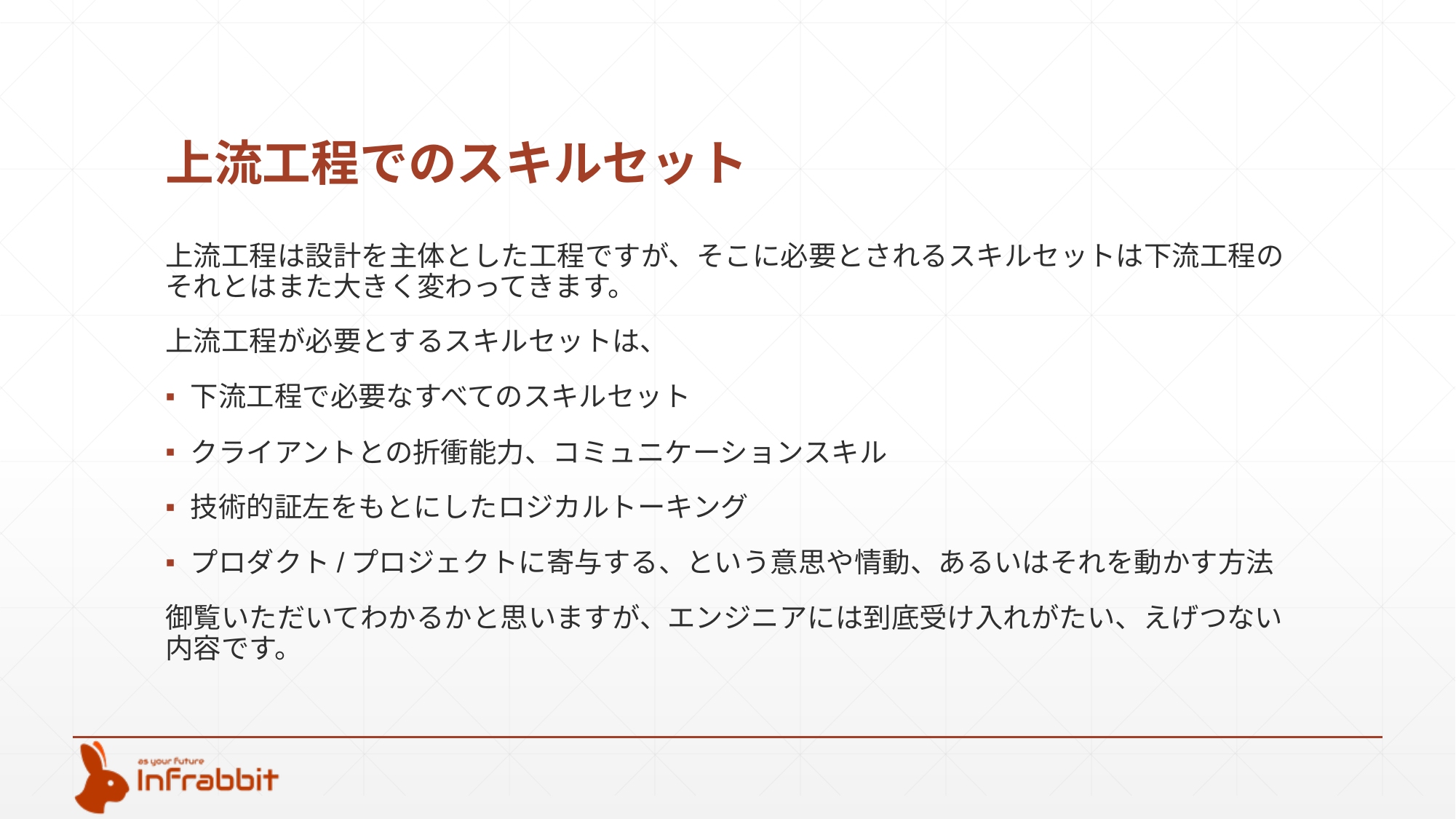

# 上流工程でのスキルセット
上流工程は設計を主体とした工程ですが、そこに必要とされるスキルセットは下流工程のそれとはまた大きく変わってきます。
上流工程が必要とするスキルセットは、
下流工程で必要なすべてのスキルセット
クライアントとの折衝能力、コミュニケーションスキル
技術的証左をもとにしたロジカルトーキング
プロダクト/プロジェクトに寄与する、という意思や情動、あるいはそれを動かす方法
御覧いただいてわかるかと思いますが、エンジニアには到底受け入れがたい、えげつない内容です。